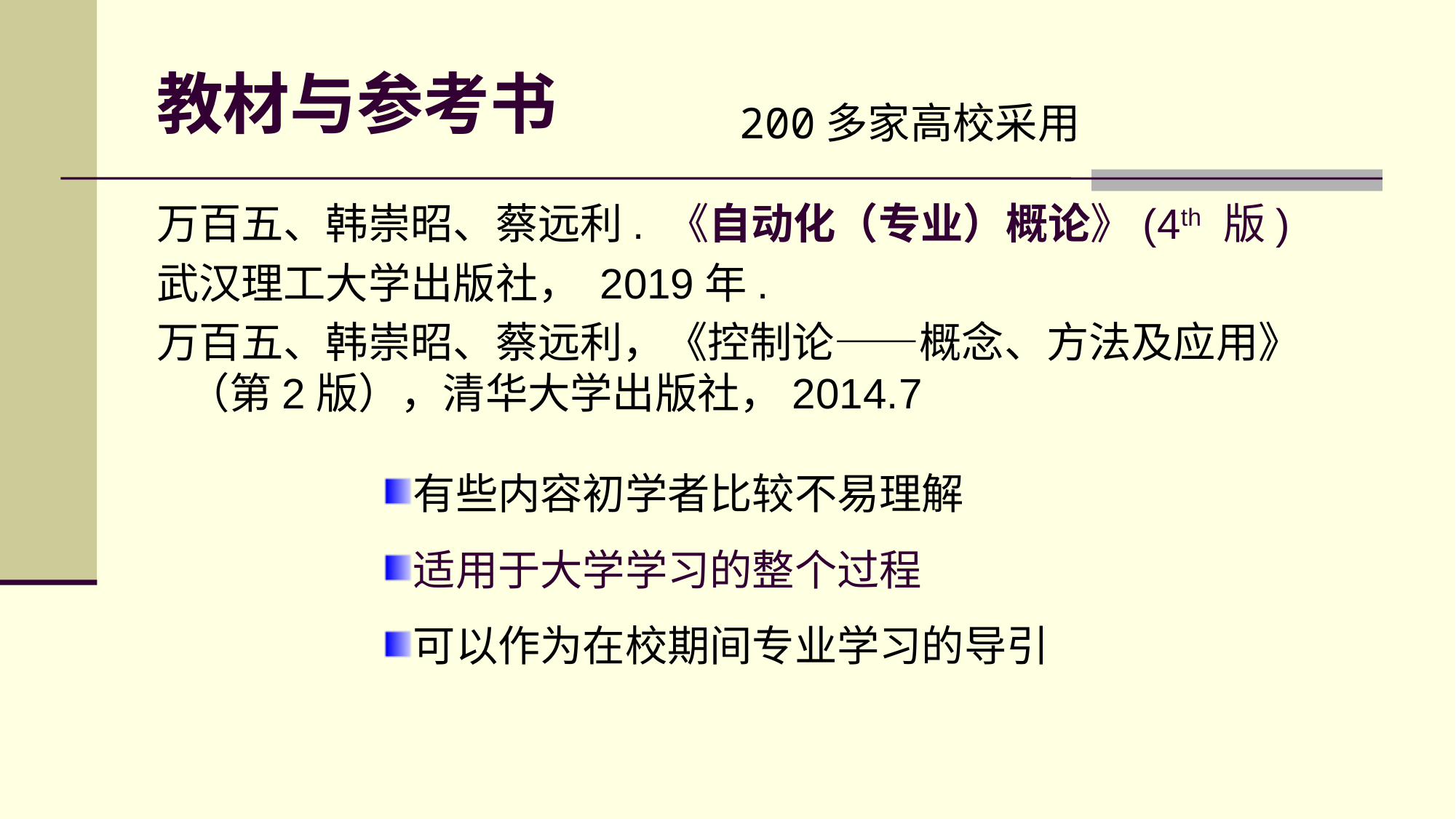

# 教材与参考书
200多家高校采用
万百五、韩崇昭、蔡远利. 《自动化（专业）概论》(4th 版)
武汉理工大学出版社， 2019年.
万百五、韩崇昭、蔡远利，《控制论——概念、方法及应用》（第2版），清华大学出版社，2014.7
有些内容初学者比较不易理解
适用于大学学习的整个过程
可以作为在校期间专业学习的导引